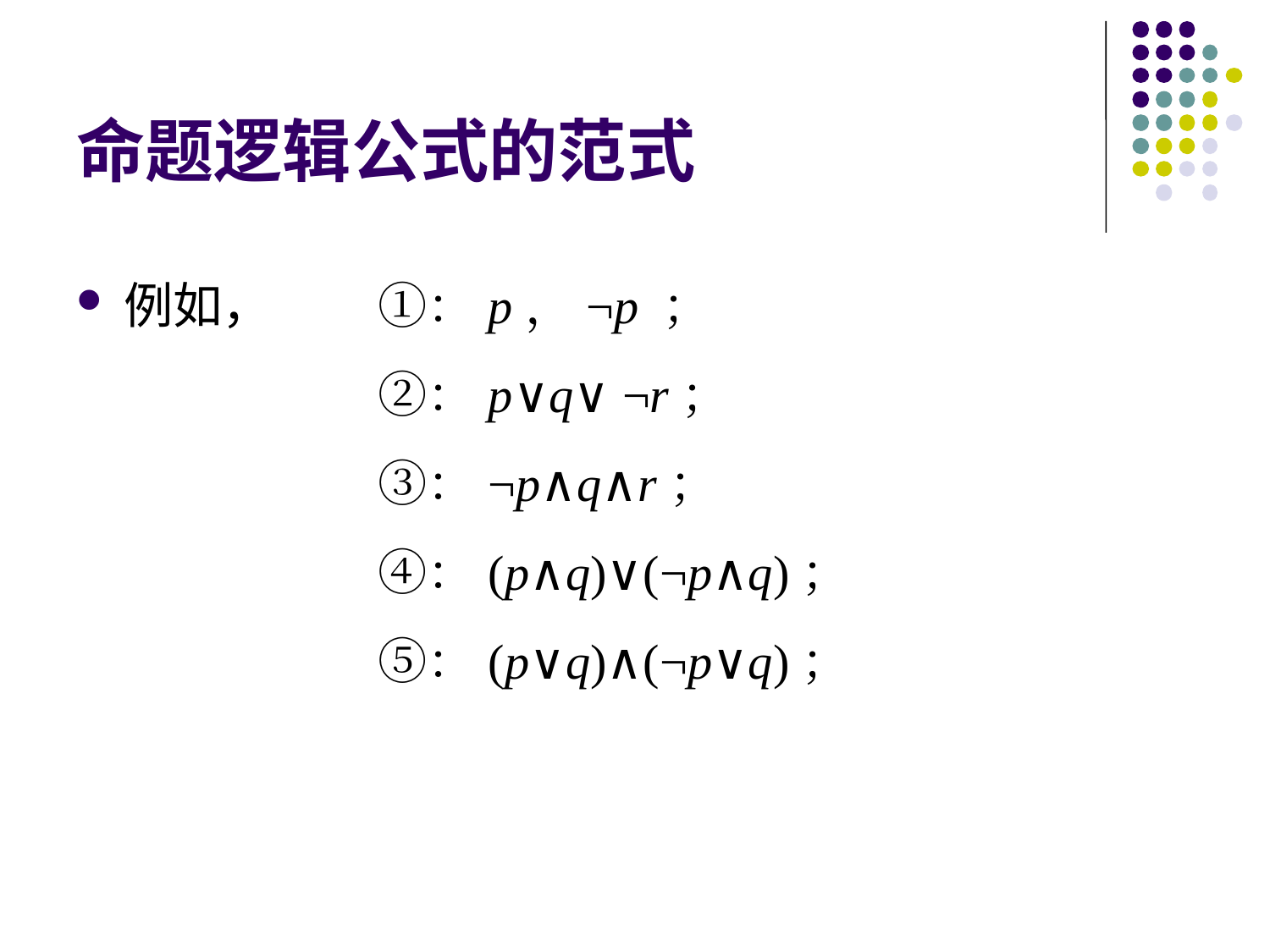

# 命题逻辑公式的范式
例如， 	①：p，¬p ；
		②：p∨q∨ ¬r；
		③：¬p∧q∧r；
		④：(p∧q)∨(¬p∧q)；
		⑤：(p∨q)∧(¬p∨q)；